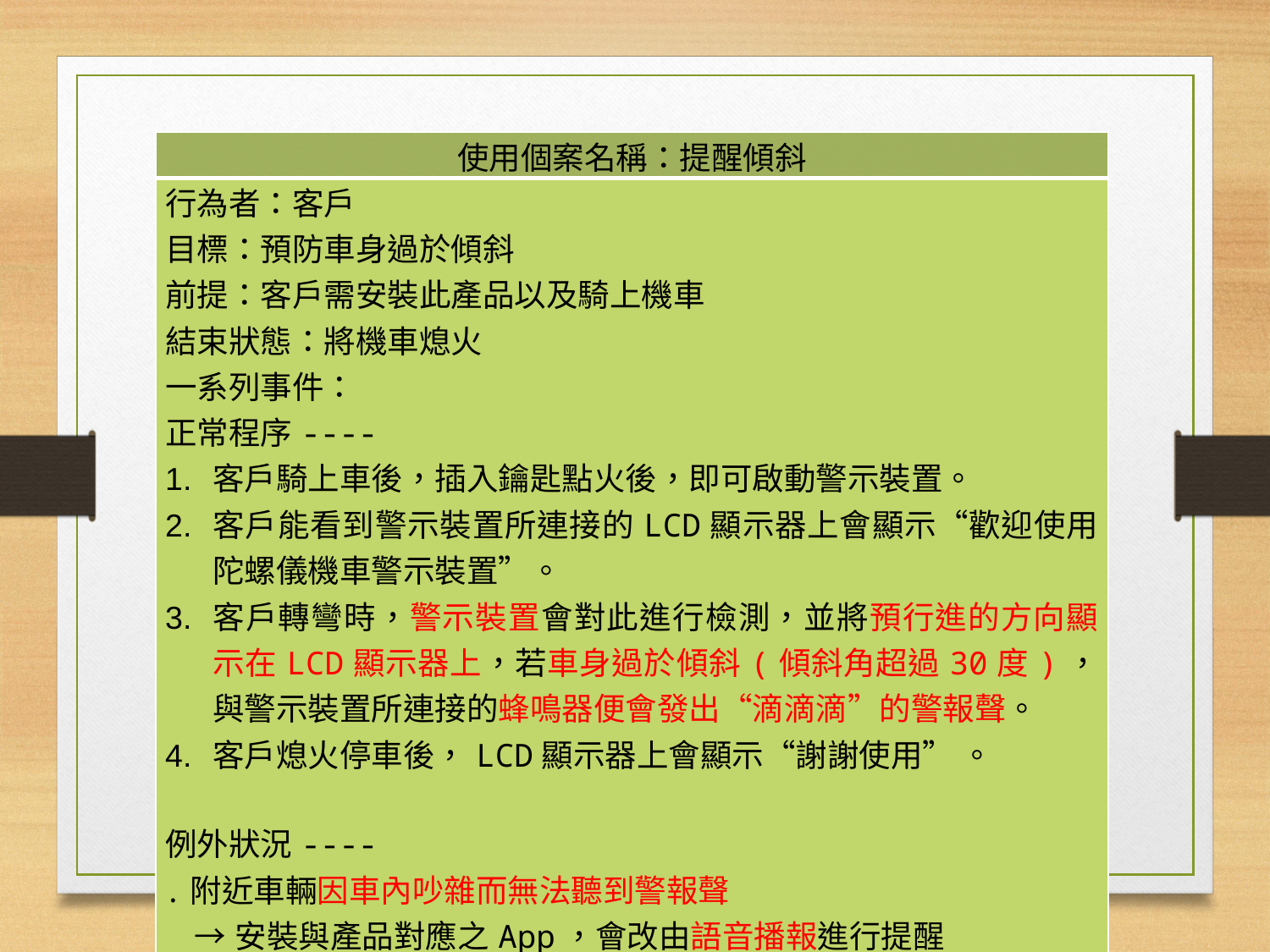

| 使用個案名稱：提醒傾斜 |
| --- |
| 行為者：客戶 目標：預防車身過於傾斜 前提：客戶需安裝此產品以及騎上機車 結束狀態：將機車熄火 一系列事件： 正常程序---- 客戶騎上車後，插入鑰匙點火後，即可啟動警示裝置。 客戶能看到警示裝置所連接的LCD顯示器上會顯示“歡迎使用陀螺儀機車警示裝置”。 客戶轉彎時，警示裝置會對此進行檢測，並將預行進的方向顯示在LCD顯示器上，若車身過於傾斜(傾斜角超過30度)，與警示裝置所連接的蜂鳴器便會發出“滴滴滴”的警報聲。 客戶熄火停車後，LCD顯示器上會顯示“謝謝使用” 。   例外狀況---- ․附近車輛因車內吵雜而無法聽到警報聲 →安裝與產品對應之App，會改由語音播報進行提醒 |
12